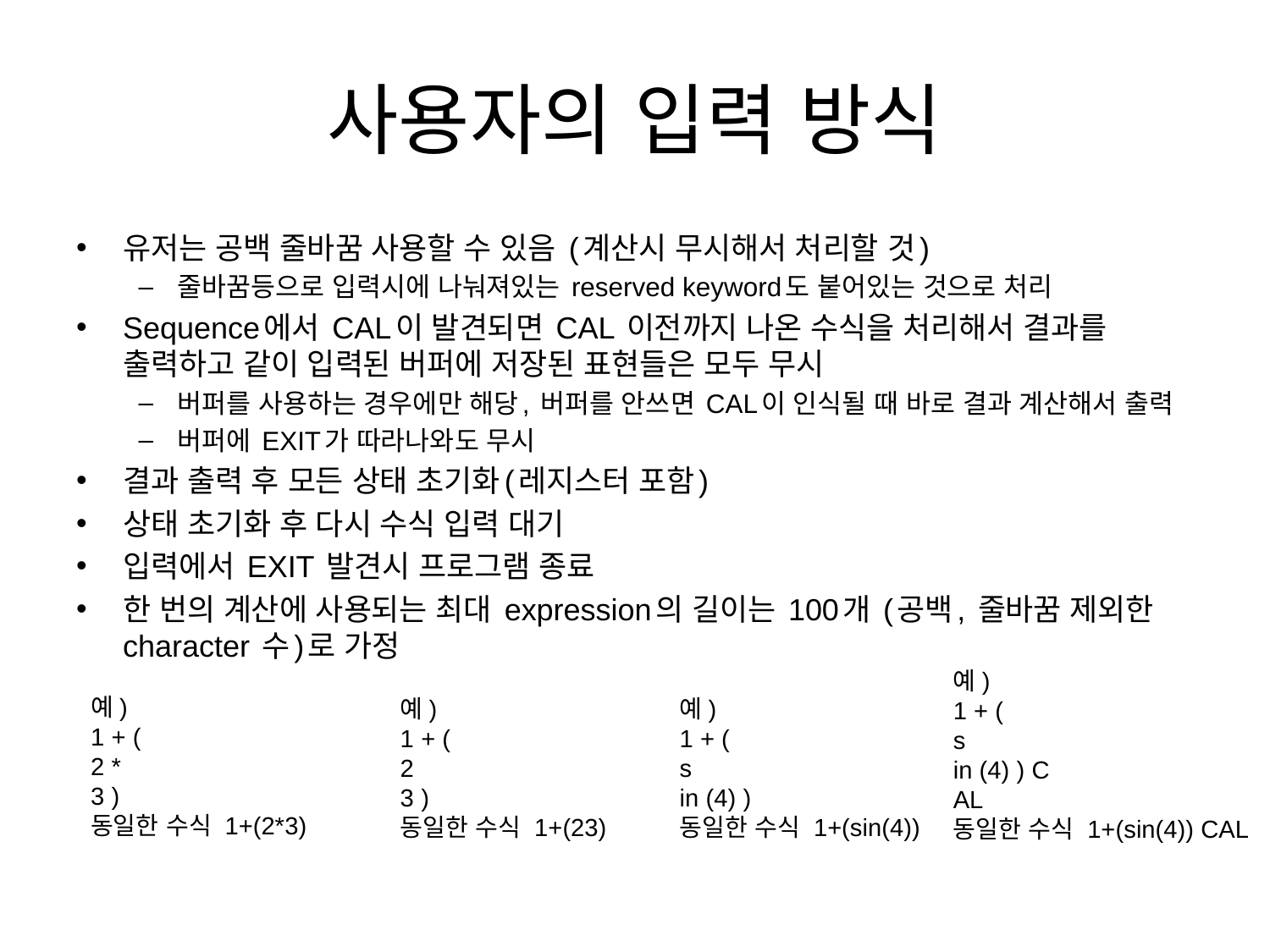

# 사용자의 입력 방식
유저는 공백 줄바꿈 사용할 수 있음 (계산시 무시해서 처리할 것)
줄바꿈등으로 입력시에 나눠져있는 reserved keyword도 붙어있는 것으로 처리
Sequence에서 CAL이 발견되면 CAL 이전까지 나온 수식을 처리해서 결과를 출력하고 같이 입력된 버퍼에 저장된 표현들은 모두 무시
버퍼를 사용하는 경우에만 해당, 버퍼를 안쓰면 CAL이 인식될 때 바로 결과 계산해서 출력
버퍼에 EXIT가 따라나와도 무시
결과 출력 후 모든 상태 초기화(레지스터 포함)
상태 초기화 후 다시 수식 입력 대기
입력에서 EXIT 발견시 프로그램 종료
한 번의 계산에 사용되는 최대 expression의 길이는 100개 (공백, 줄바꿈 제외한 character 수)로 가정
예)
1 + (
s
in (4) ) C
AL
동일한 수식 1+(sin(4)) CAL
예)
1 + (
2 *
3 )
동일한 수식 1+(2*3)
예)
1 + (
2
3 )
동일한 수식 1+(23)
예)
1 + (
s
in (4) )
동일한 수식 1+(sin(4))